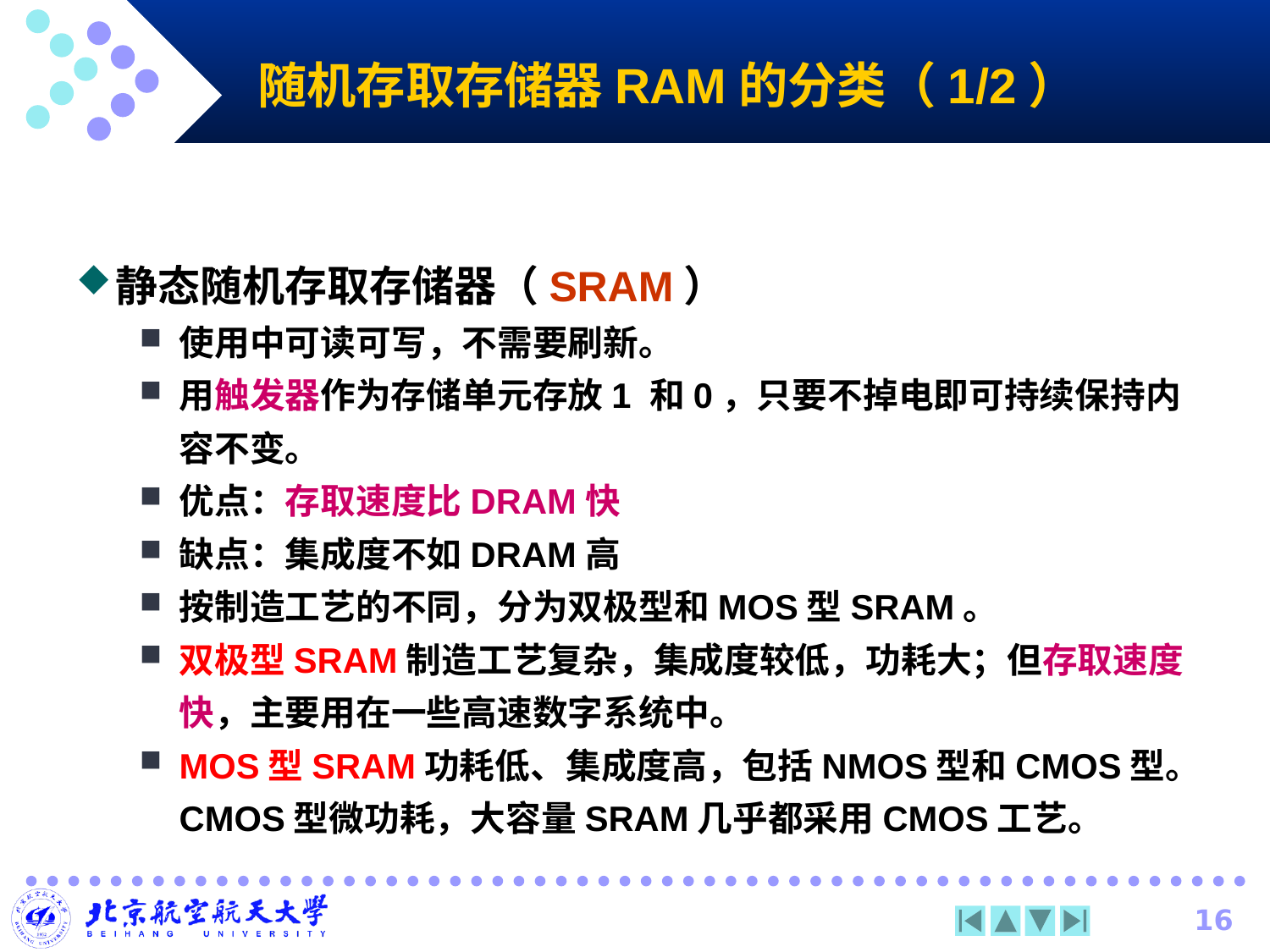

# 随机存取存储器RAM的分类（1/2）
静态随机存取存储器（SRAM）
使用中可读可写，不需要刷新。
用触发器作为存储单元存放1 和0，只要不掉电即可持续保持内容不变。
优点：存取速度比DRAM快
缺点：集成度不如DRAM高
按制造工艺的不同，分为双极型和MOS型SRAM。
双极型SRAM制造工艺复杂，集成度较低，功耗大；但存取速度快，主要用在一些高速数字系统中。
MOS型SRAM功耗低、集成度高，包括NMOS型和CMOS型。 CMOS型微功耗，大容量SRAM几乎都采用CMOS工艺。
16